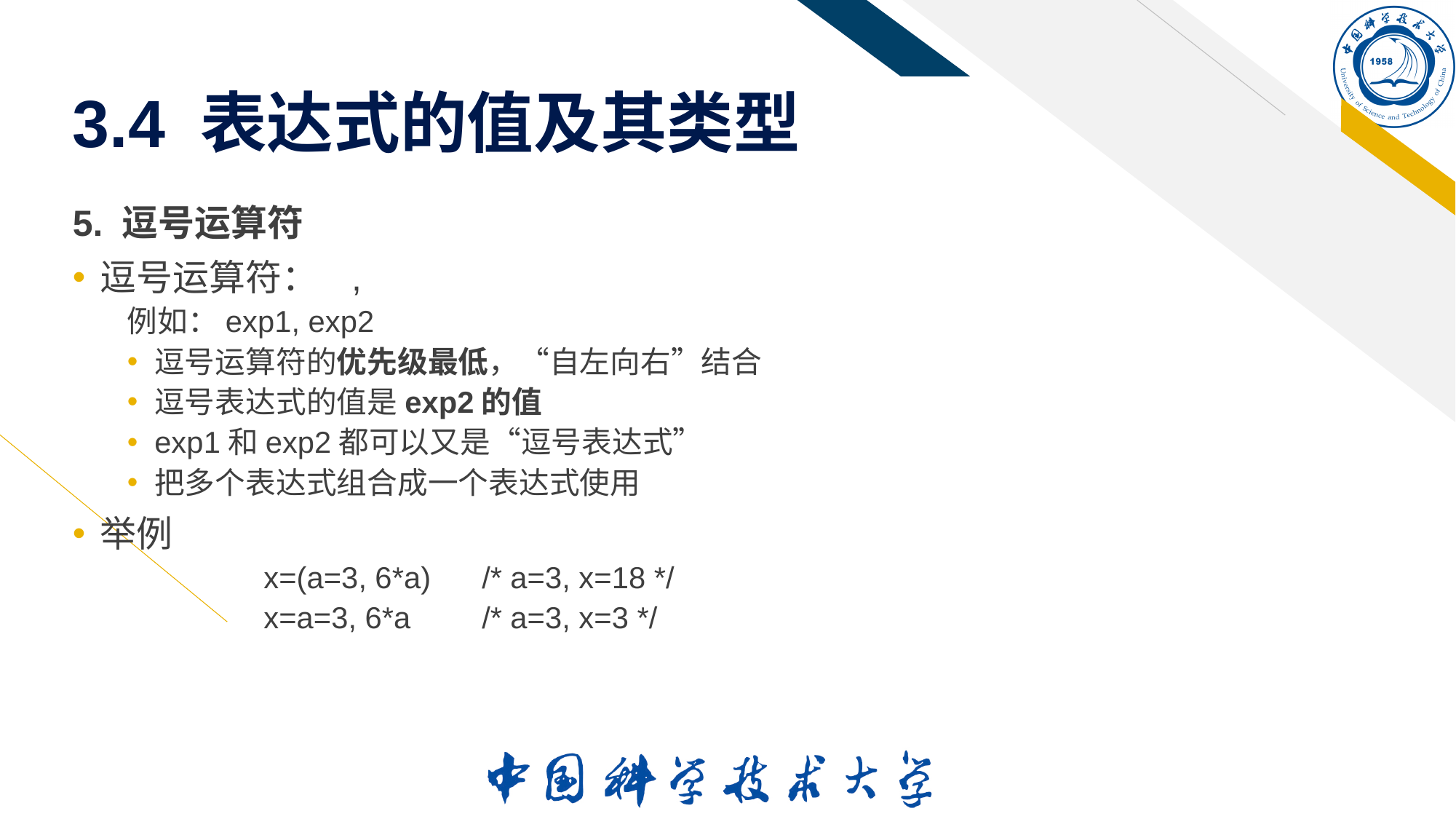

# 3.4 表达式的值及其类型
5. 逗号运算符
逗号运算符：   ,
例如：exp1, exp2
逗号运算符的优先级最低，“自左向右”结合
逗号表达式的值是exp2的值
exp1和exp2都可以又是“逗号表达式”
把多个表达式组合成一个表达式使用
举例
		x=(a=3, 6*a) 	/* a=3, x=18 */
		x=a=3, 6*a   	/* a=3, x=3 */